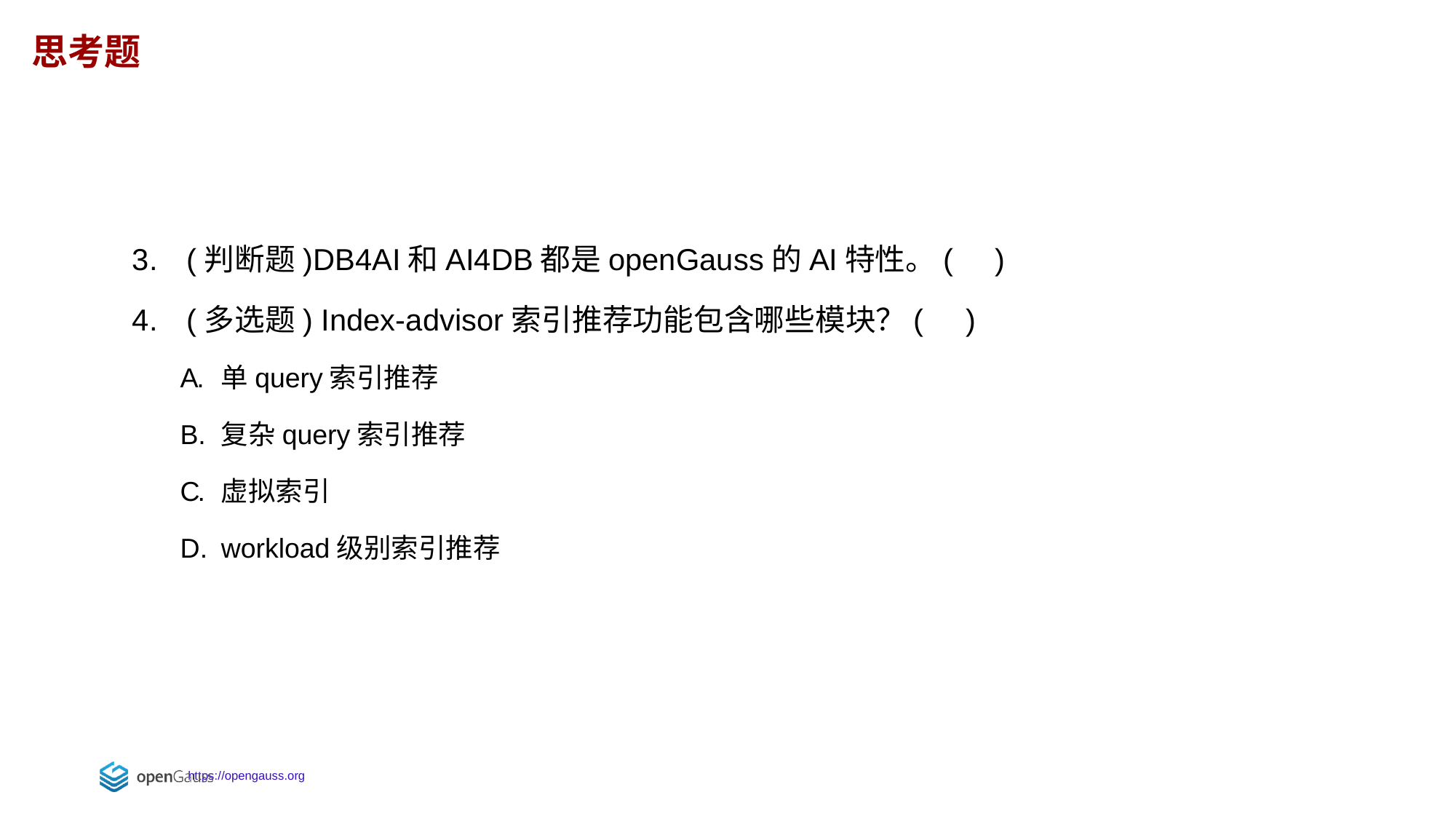

思考题
(判断题)DB4AI和AI4DB都是openGauss的AI特性。(     )
(多选题) Index-advisor索引推荐功能包含哪些模块？(     )
单query索引推荐
复杂query索引推荐
虚拟索引
workload级别索引推荐